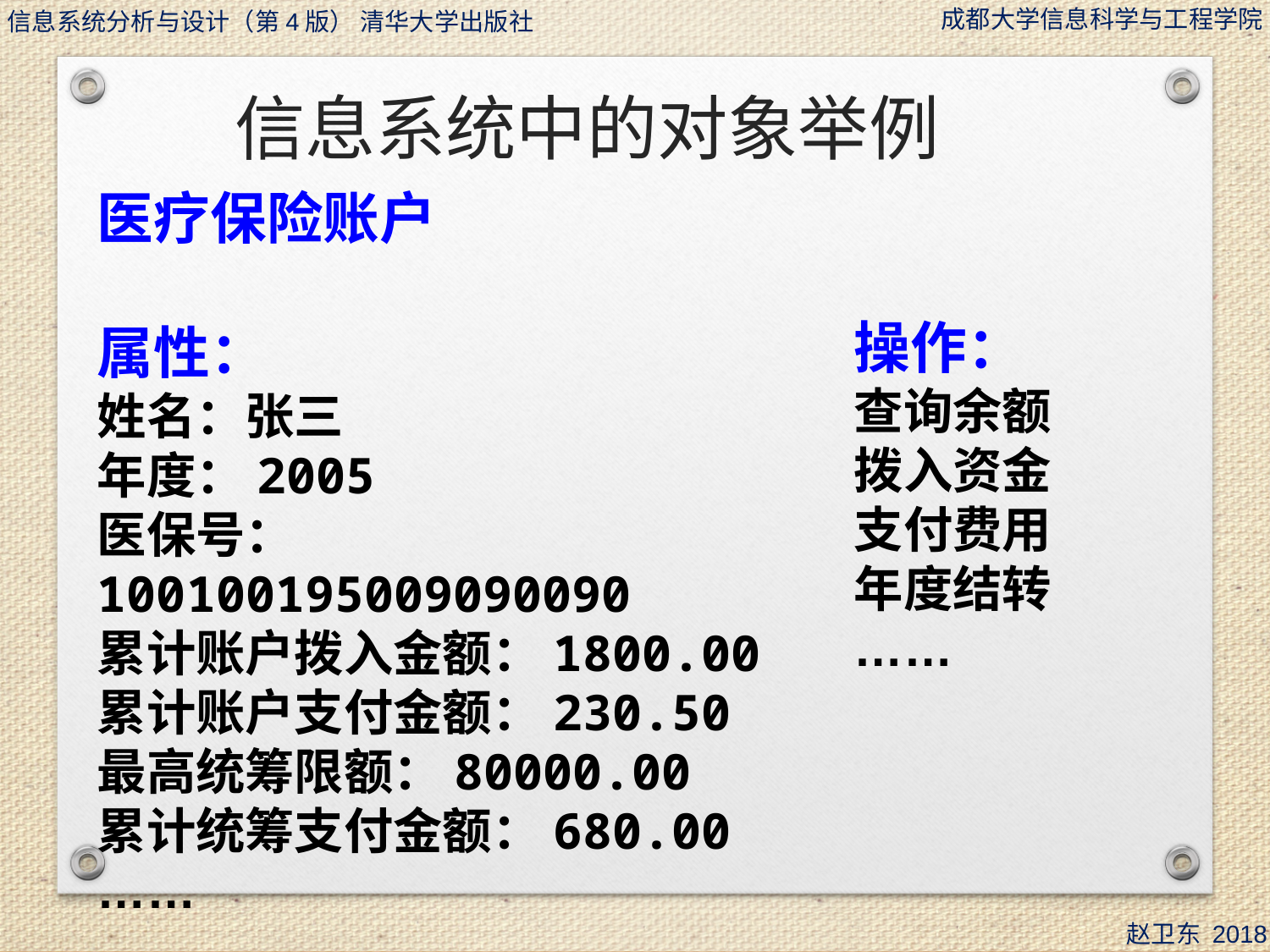

信息系统中的对象举例
医疗保险账户

属性：
姓名：张三
年度：2005
医保号：100100195009090090
累计账户拨入金额：1800.00
累计账户支付金额：230.50
最高统筹限额：80000.00
累计统筹支付金额：680.00
……

操作：
查询余额
拨入资金
支付费用
年度结转
……